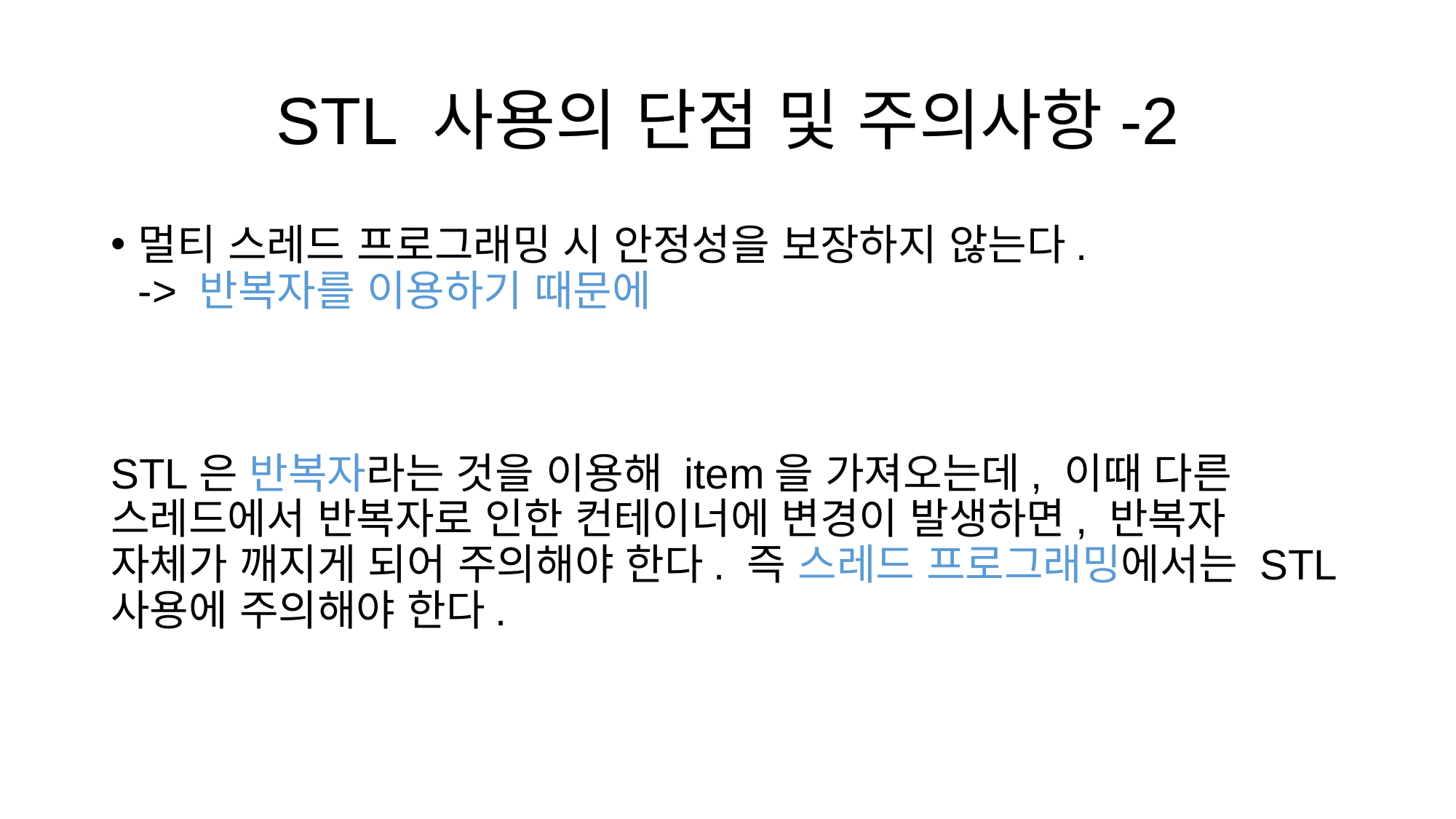

# STL 사용의 단점 및 주의사항-2
멀티 스레드 프로그래밍 시 안정성을 보장하지 않는다.
-> 반복자를 이용하기 때문에

STL은 반복자라는 것을 이용해 item을 가져오는데, 이때 다른 스레드에서 반복자로 인한 컨테이너에 변경이 발생하면, 반복자 자체가 깨지게 되어 주의해야 한다. 즉 스레드 프로그래밍에서는 STL사용에 주의해야 한다.